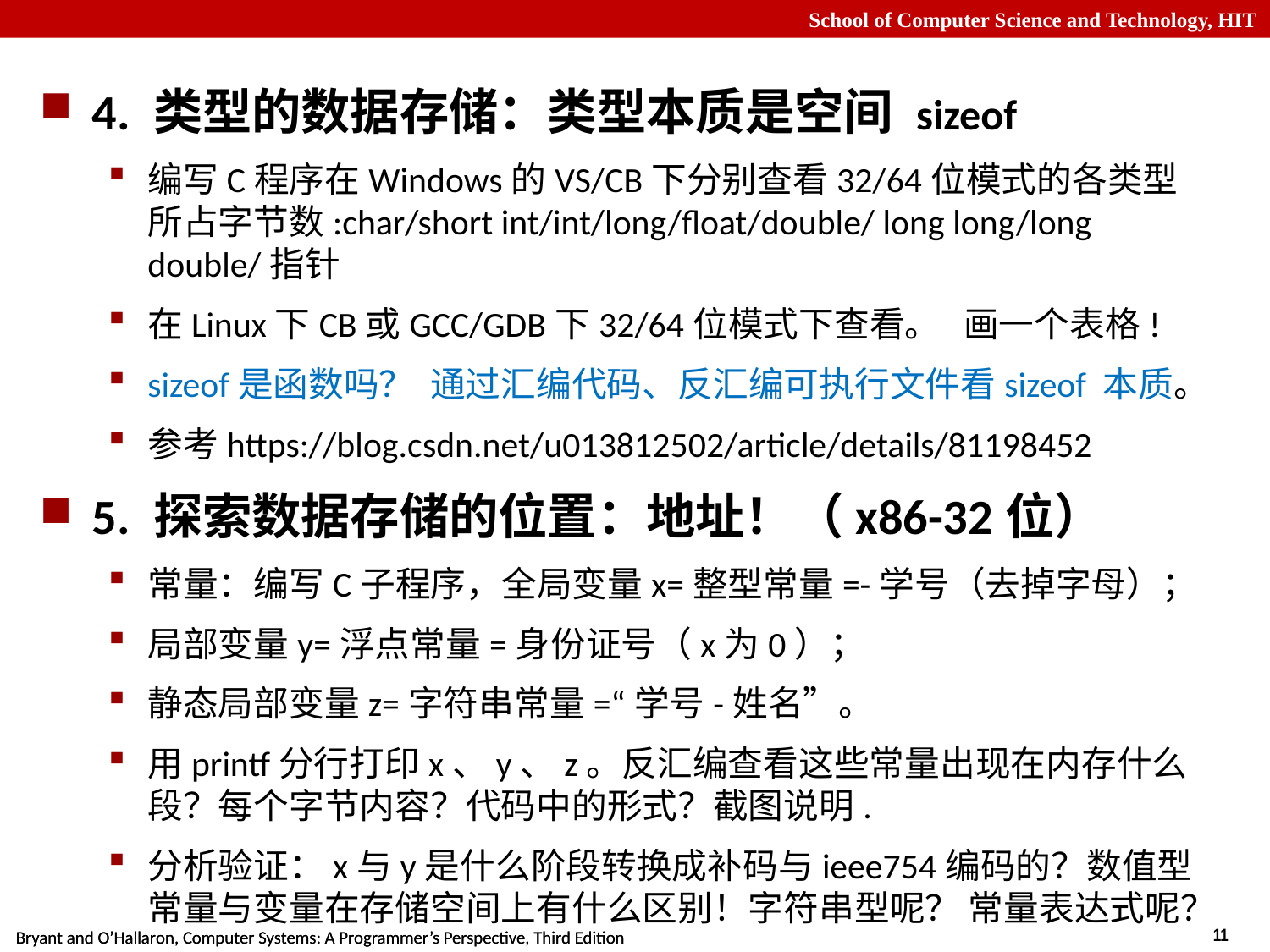

4. 类型的数据存储：类型本质是空间 sizeof
编写C程序在Windows的VS/CB下分别查看32/64位模式的各类型所占字节数:char/short int/int/long/float/double/ long long/long double/指针
在Linux下CB或GCC/GDB下32/64位模式下查看。   画一个表格!
sizeof是函数吗？  通过汇编代码、反汇编可执行文件看sizeof 本质。
参考https://blog.csdn.net/u013812502/article/details/81198452
5. 探索数据存储的位置：地址！（x86-32位）
常量：编写C子程序，全局变量x=整型常量=-学号（去掉字母）；
局部变量y=浮点常量=身份证号（x为0）；
静态局部变量z=字符串常量=“学号-姓名”。
用printf分行打印x、y、z。反汇编查看这些常量出现在内存什么段？每个字节内容？代码中的形式？截图说明.
分析验证：x与y是什么阶段转换成补码与ieee754编码的？数值型常量与变量在存储空间上有什么区别！字符串型呢？ 常量表达式呢？